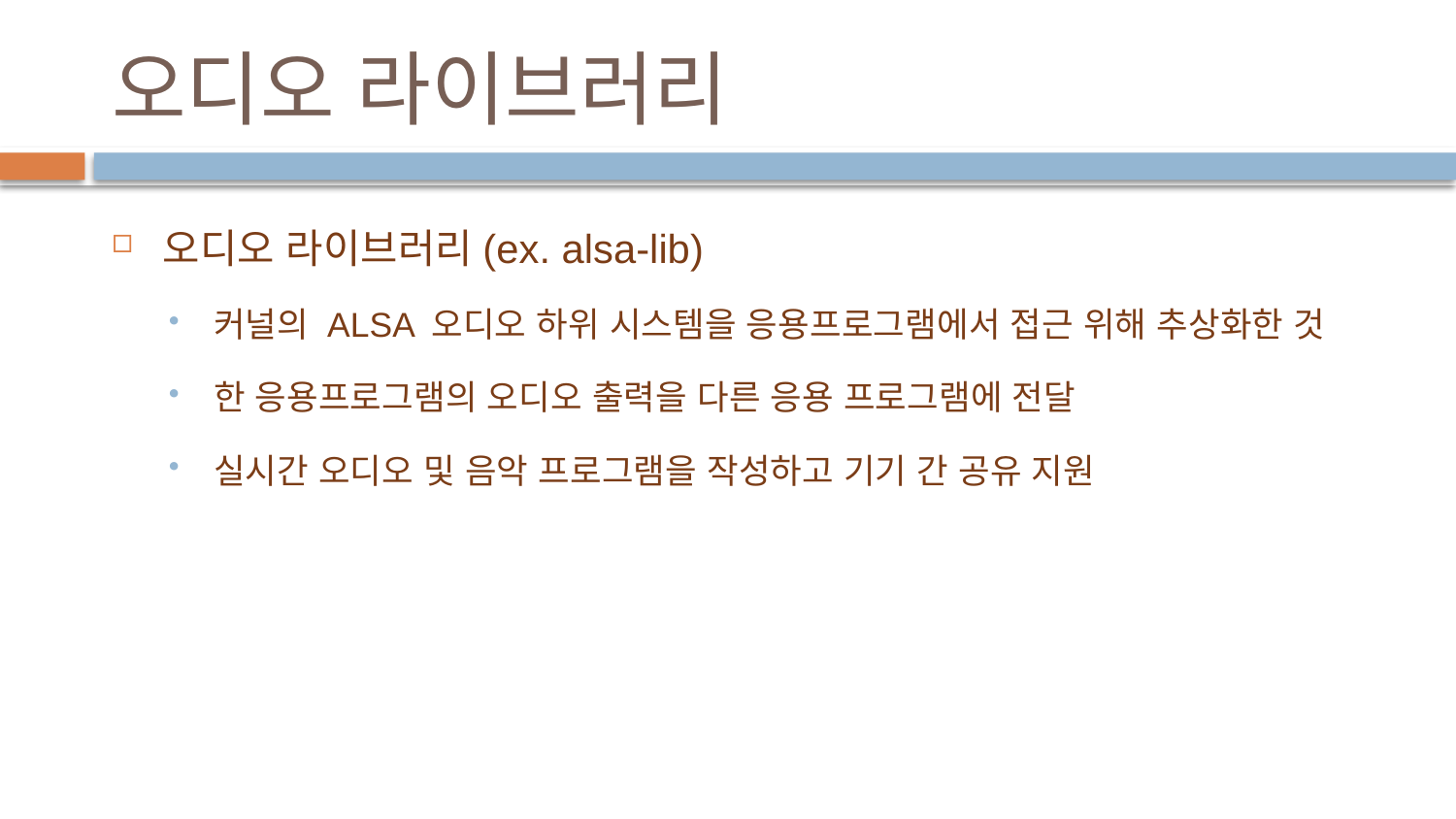

# 오디오 라이브러리
오디오 라이브러리(ex. alsa-lib)
커널의 ALSA 오디오 하위 시스템을 응용프로그램에서 접근 위해 추상화한 것
한 응용프로그램의 오디오 출력을 다른 응용 프로그램에 전달
실시간 오디오 및 음악 프로그램을 작성하고 기기 간 공유 지원